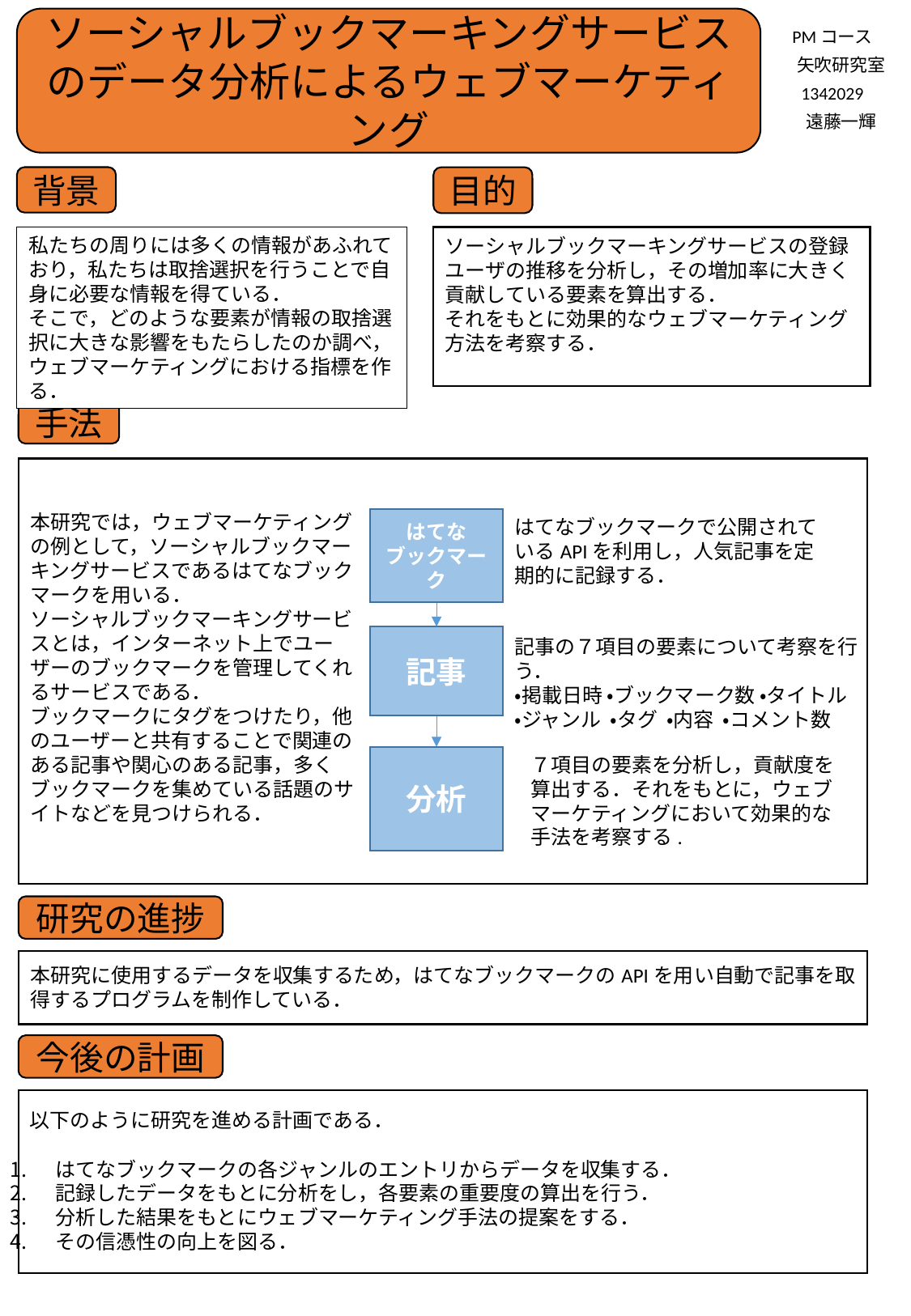

ソーシャルブックマーキングサービスのデータ分析によるウェブマーケティング
PMコース
　矢吹研究室
　1342029
　遠藤一輝
背景
目的
私たちの周りには多くの情報があふれており，私たちは取捨選択を行うことで自身に必要な情報を得ている．
そこで，どのような要素が情報の取捨選択に大きな影響をもたらしたのか調べ，
ウェブマーケティングにおける指標を作る．

ソーシャルブックマーキングサービスの登録ユーザの推移を分析し，その増加率に大きく貢献している要素を算出する．
それをもとに効果的なウェブマーケティング方法を考察する．
手法

本研究では，ウェブマーケティングの例として，ソーシャルブックマーキングサービスであるはてなブックマークを用いる．
ソーシャルブックマーキングサービスとは，インターネット上でユーザーのブックマークを管理してくれるサービスである．
ブックマークにタグをつけたり，他のユーザーと共有することで関連のある記事や関心のある記事，多くブックマークを集めている話題のサイトなどを見つけられる．

はてなブックマークで公開されているAPIを利用し，人気記事を定期的に記録する．
はてな
ブックマーク
記事
記事の７項目の要素について考察を行う．
・掲載日時 ・ブックマーク数 ・タイトル
・ジャンル  ・タグ  ・内容  ・コメント数
７項目の要素を分析し，貢献度を算出する．それをもとに，ウェブマーケティングにおいて効果的な手法を考察する.
分析
研究の進捗

本研究に使用するデータを収集するため，はてなブックマークのAPIを用い自動で記事を取得するプログラムを制作している．
今後の計画

以下のように研究を進める計画である．
はてなブックマークの各ジャンルのエントリからデータを収集する．
記録したデータをもとに分析をし，各要素の重要度の算出を行う．
分析した結果をもとにウェブマーケティング手法の提案をする．
その信憑性の向上を図る．